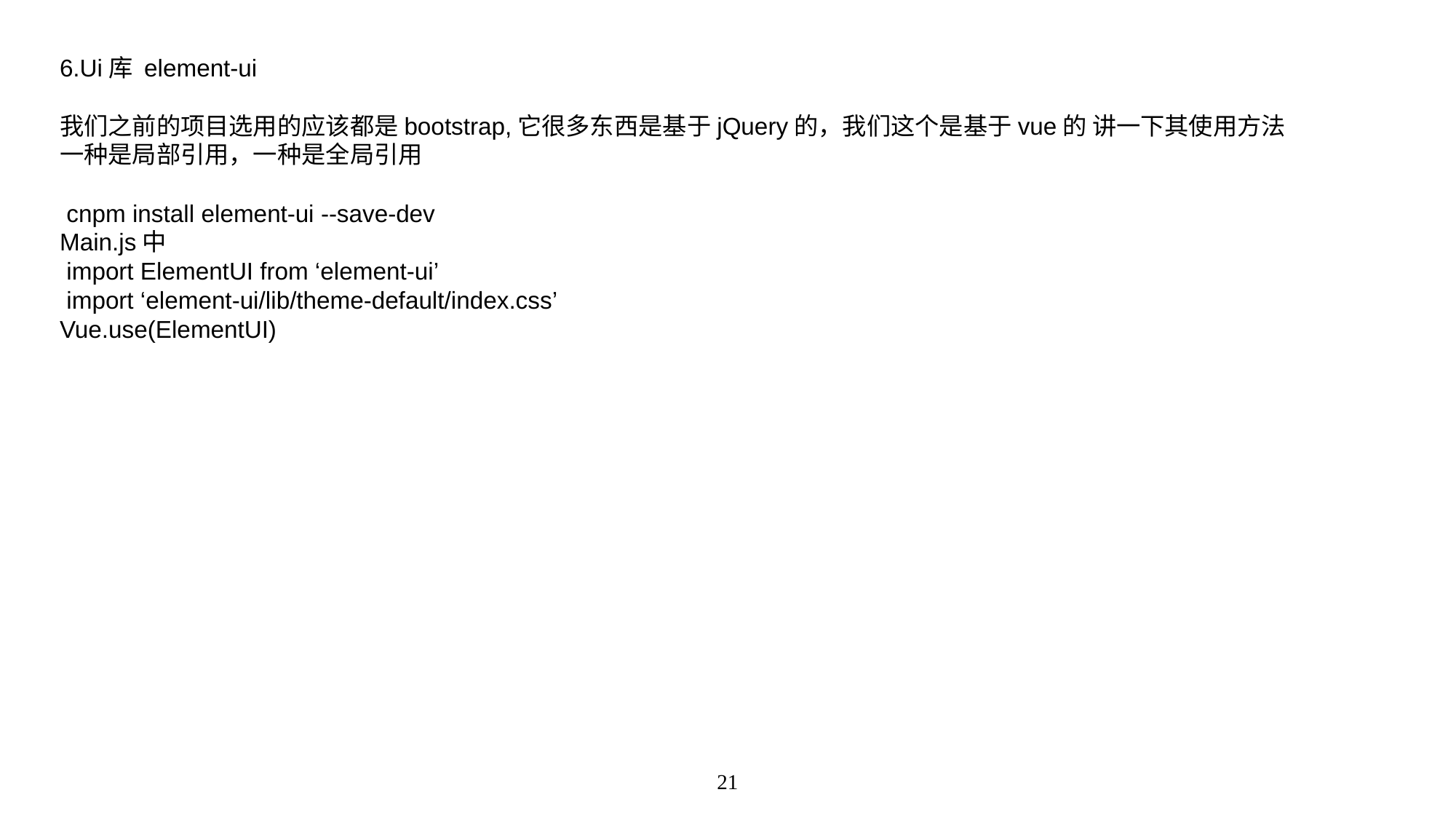

6.Ui库 element-ui

我们之前的项目选用的应该都是bootstrap,它很多东西是基于jQuery的，我们这个是基于vue的 讲一下其使用方法
一种是局部引用，一种是全局引用

 cnpm install element-ui --save-dev
Main.js中
 import ElementUI from ‘element-ui’
 import ‘element-ui/lib/theme-default/index.css’
Vue.use(ElementUI)
21